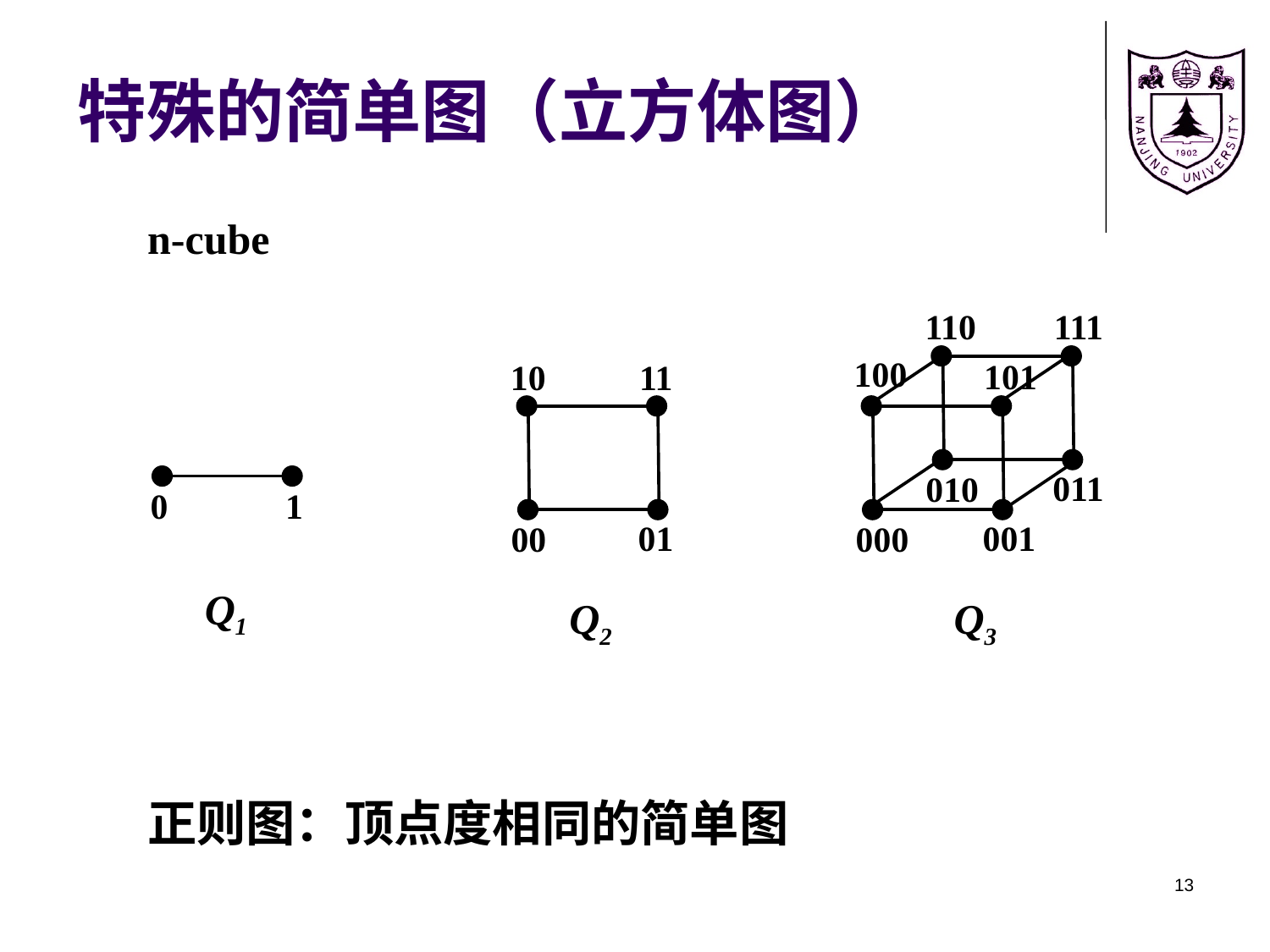

# 特殊的简单图（立方体图）
n-cube
110
111
100

101

Q3
011
010
001
000
10
11

Q2
01
00

Q1
0
1
正则图：顶点度相同的简单图
13